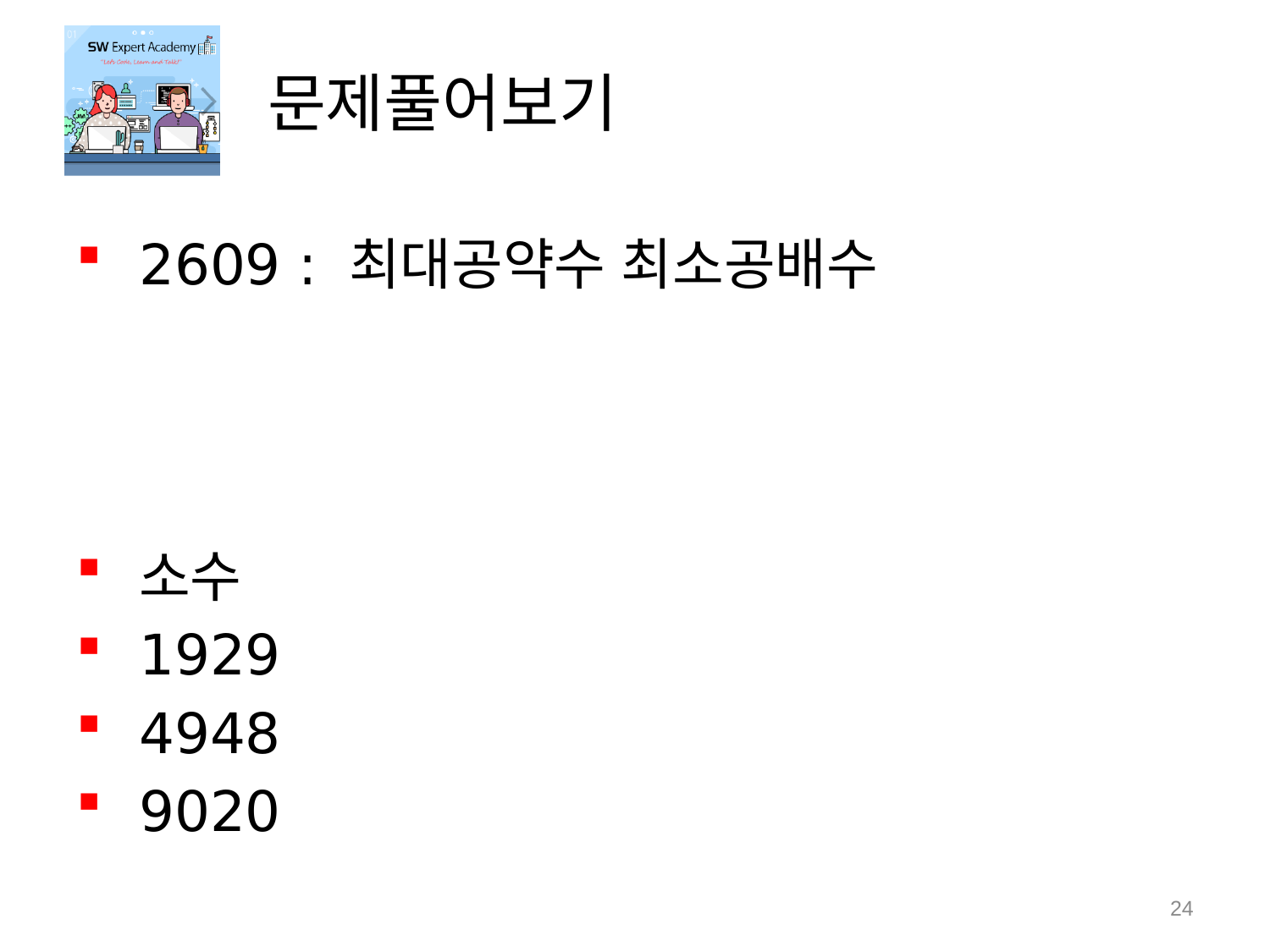

# 문제풀어보기
2609 : 최대공약수 최소공배수

소수
1929
4948
9020
24